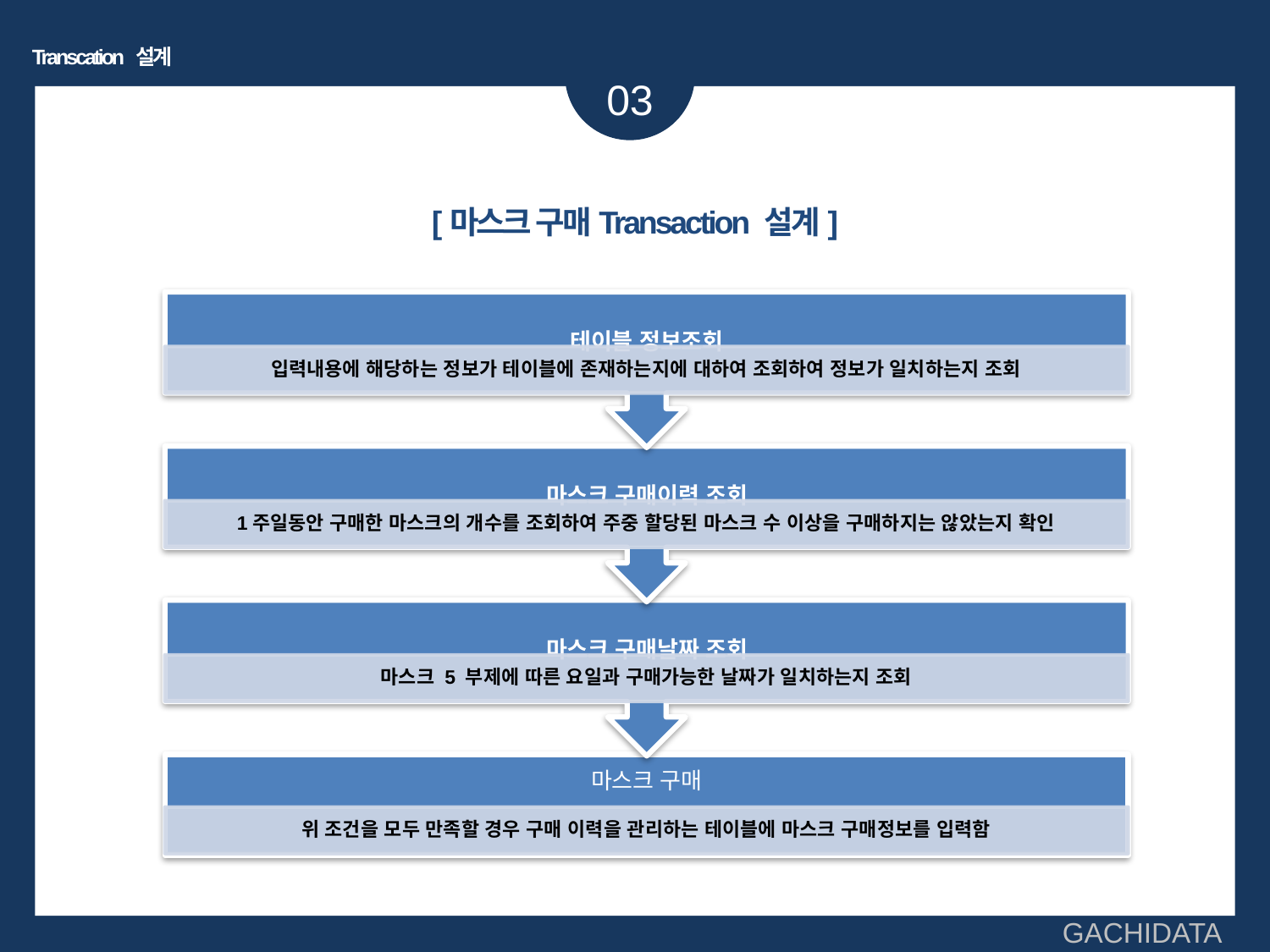

Transcation 설계
03

[마스크 구매Transaction 설계]
마스크 구매
위 조건을 모두 만족할 경우 구매 이력을 관리하는 테이블에 마스크 구매정보를 입력함
마스크 구매날짜 조회
마스크 5 부제에 따른 요일과 구매가능한 날짜가 일치하는지 조회
마스크 구매이력 조회
1주일동안 구매한 마스크의 개수를 조회하여 주중 할당된 마스크 수 이상을 구매하지는 않았는지 확인
테이블 정보조회
입력내용에 해당하는 정보가 테이블에 존재하는지에 대하여 조회하여 정보가 일치하는지 조회

GACHIDATA